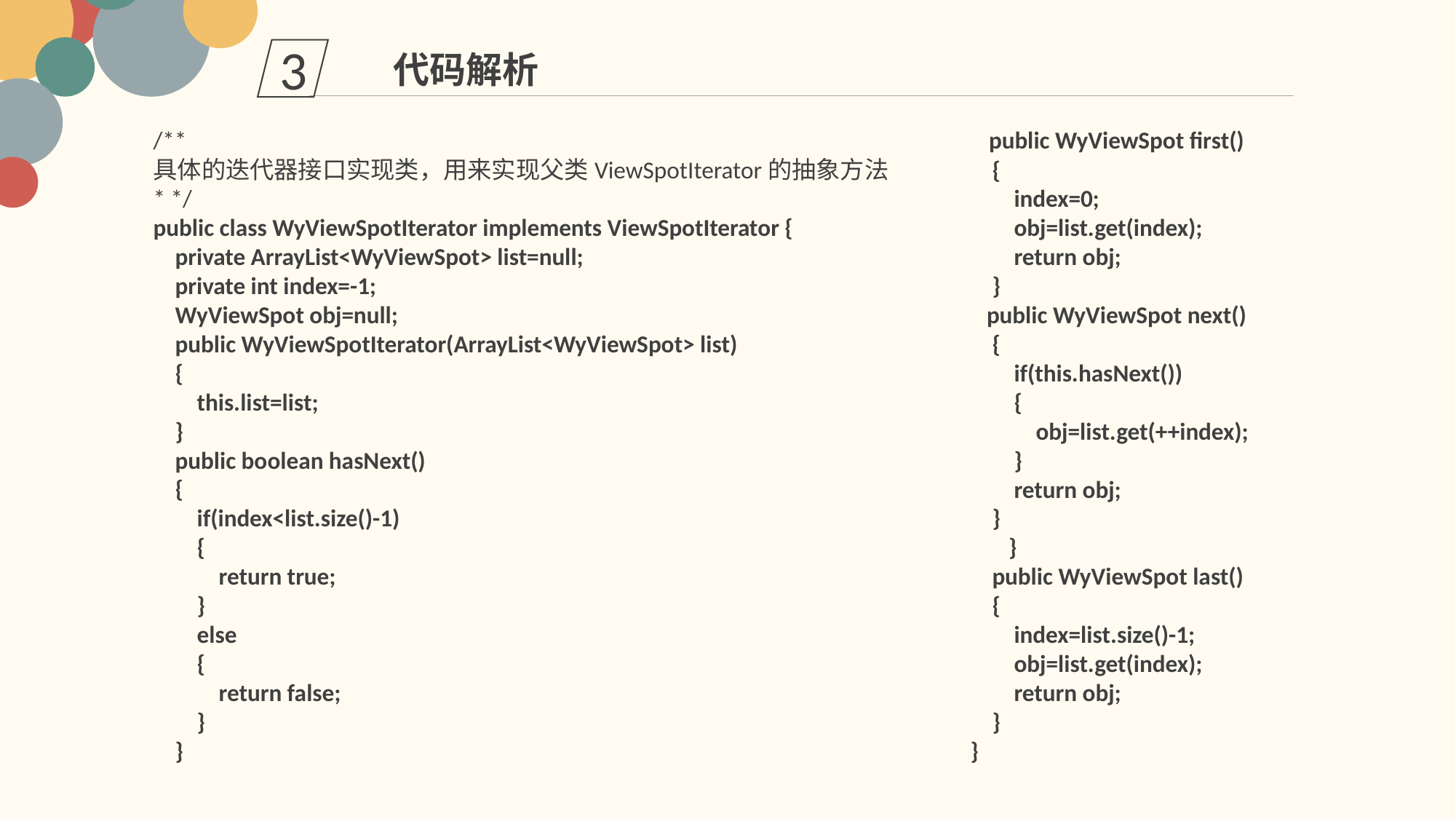

3
代码解析
   public WyViewSpot first()
    {
        index=0;
        obj=list.get(index);
        return obj;
    }
   public WyViewSpot next()
    {
        if(this.hasNext())
        {
            obj=list.get(++index);
        }
        return obj;
    }
       }
    public WyViewSpot last()
    {
        index=list.size()-1;
        obj=list.get(index);
        return obj;
    }
}
/**
具体的迭代器接口实现类，用来实现父类ViewSpotIterator的抽象方法
* */
public class WyViewSpotIterator implements ViewSpotIterator {
    private ArrayList<WyViewSpot> list=null;
    private int index=-1;
    WyViewSpot obj=null;
    public WyViewSpotIterator(ArrayList<WyViewSpot> list)
    {
        this.list=list;
    }
    public boolean hasNext()
    {
        if(index<list.size()-1)
        {
            return true;
        }
        else
        {
            return false;
        }
    }